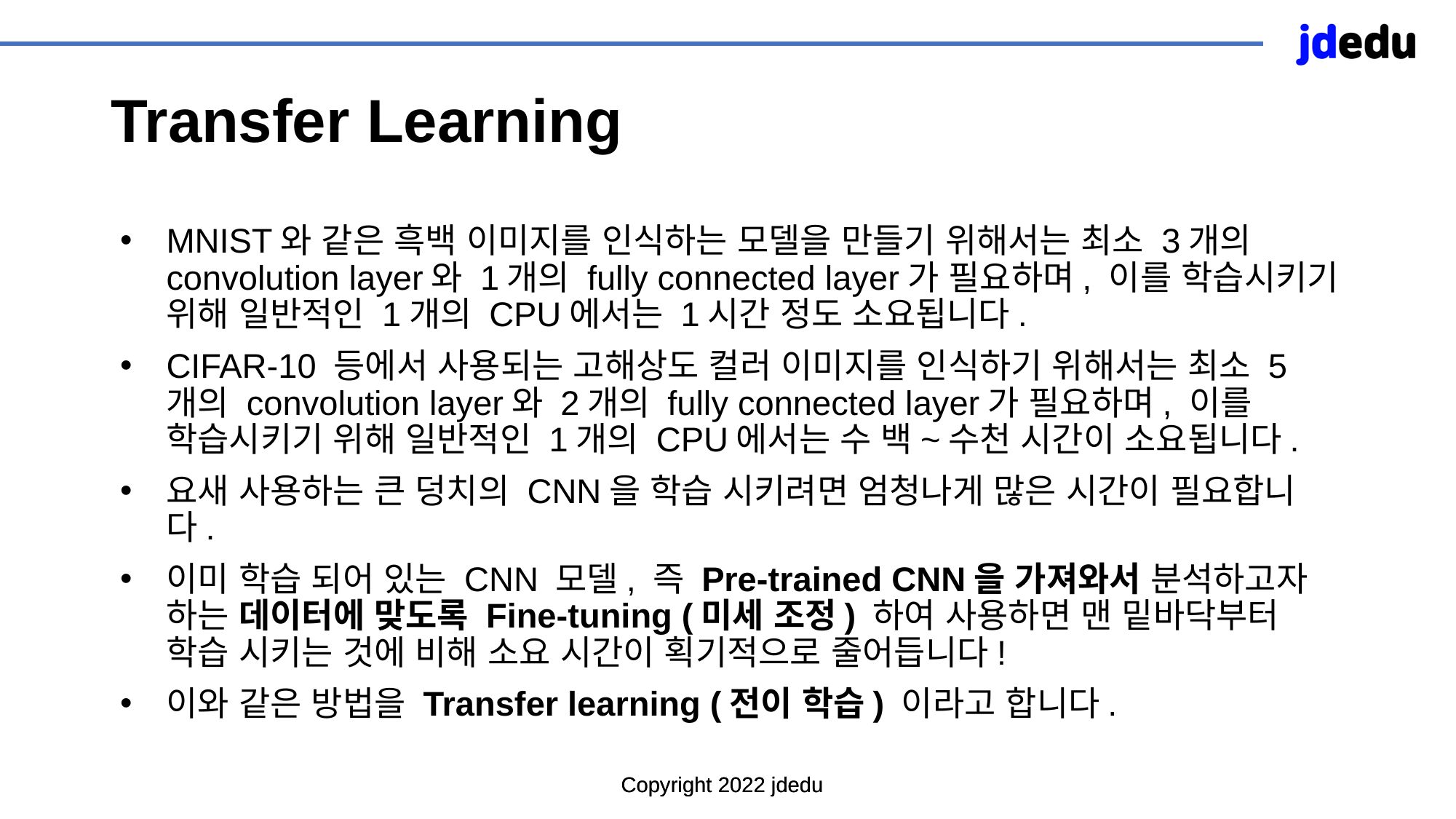

# Transfer Learning
MNIST와 같은 흑백 이미지를 인식하는 모델을 만들기 위해서는 최소 3개의 convolution layer와 1개의 fully connected layer가 필요하며, 이를 학습시키기 위해 일반적인 1개의 CPU에서는 1시간 정도 소요됩니다.
CIFAR-10 등에서 사용되는 고해상도 컬러 이미지를 인식하기 위해서는 최소 5개의 convolution layer와 2개의 fully connected layer가 필요하며, 이를 학습시키기 위해 일반적인 1개의 CPU에서는 수 백~수천 시간이 소요됩니다.
요새 사용하는 큰 덩치의 CNN을 학습 시키려면 엄청나게 많은 시간이 필요합니다.
이미 학습 되어 있는 CNN 모델, 즉 Pre-trained CNN을 가져와서 분석하고자 하는 데이터에 맞도록 Fine-tuning (미세 조정) 하여 사용하면 맨 밑바닥부터 학습 시키는 것에 비해 소요 시간이 획기적으로 줄어듭니다!
이와 같은 방법을 Transfer learning (전이 학습) 이라고 합니다.